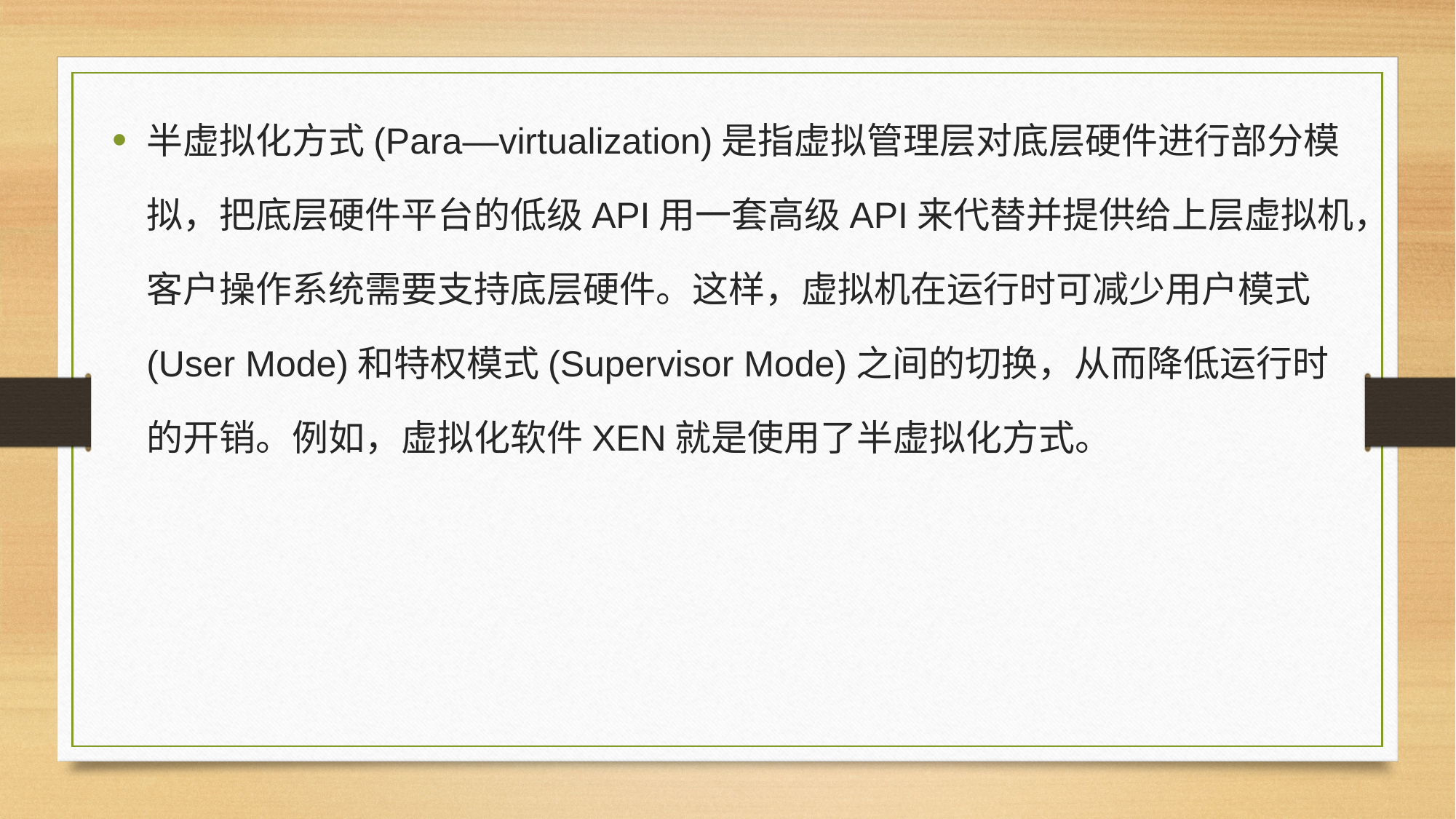

半虚拟化方式(Para—virtualization)是指虚拟管理层对底层硬件进行部分模拟，把底层硬件平台的低级API用一套高级API来代替并提供给上层虚拟机，客户操作系统需要支持底层硬件。这样，虚拟机在运行时可减少用户模式(User Mode)和特权模式(Supervisor Mode)之间的切换，从而降低运行时的开销。例如，虚拟化软件XEN就是使用了半虚拟化方式。